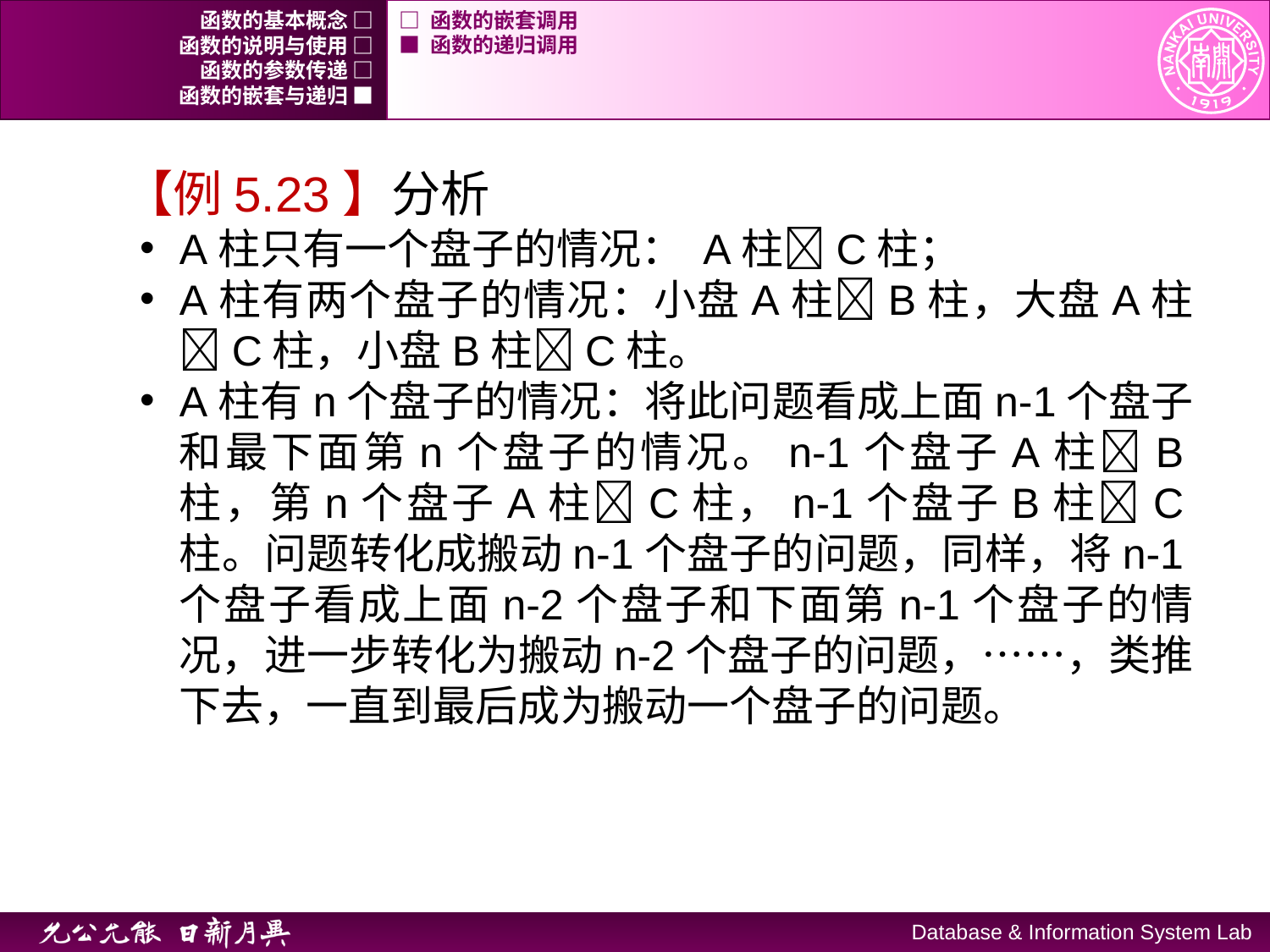

函数的基本概念 □
□ 函数的嵌套调用
函数的说明与使用 □
■ 函数的递归调用
函数的参数传递 □

函数的嵌套与递归 ■

【例5.23】分析
A柱只有一个盘子的情况： A柱→C柱；
A柱有两个盘子的情况：小盘A柱→B柱，大盘A柱→C柱，小盘B柱→C柱。
A柱有n个盘子的情况：将此问题看成上面n-1个盘子和最下面第n个盘子的情况。n-1个盘子A柱→B柱，第n个盘子A柱→C柱，n-1个盘子B柱→C柱。问题转化成搬动n-1个盘子的问题，同样，将n-1个盘子看成上面n-2个盘子和下面第n-1个盘子的情况，进一步转化为搬动n-2个盘子的问题，……，类推下去，一直到最后成为搬动一个盘子的问题。